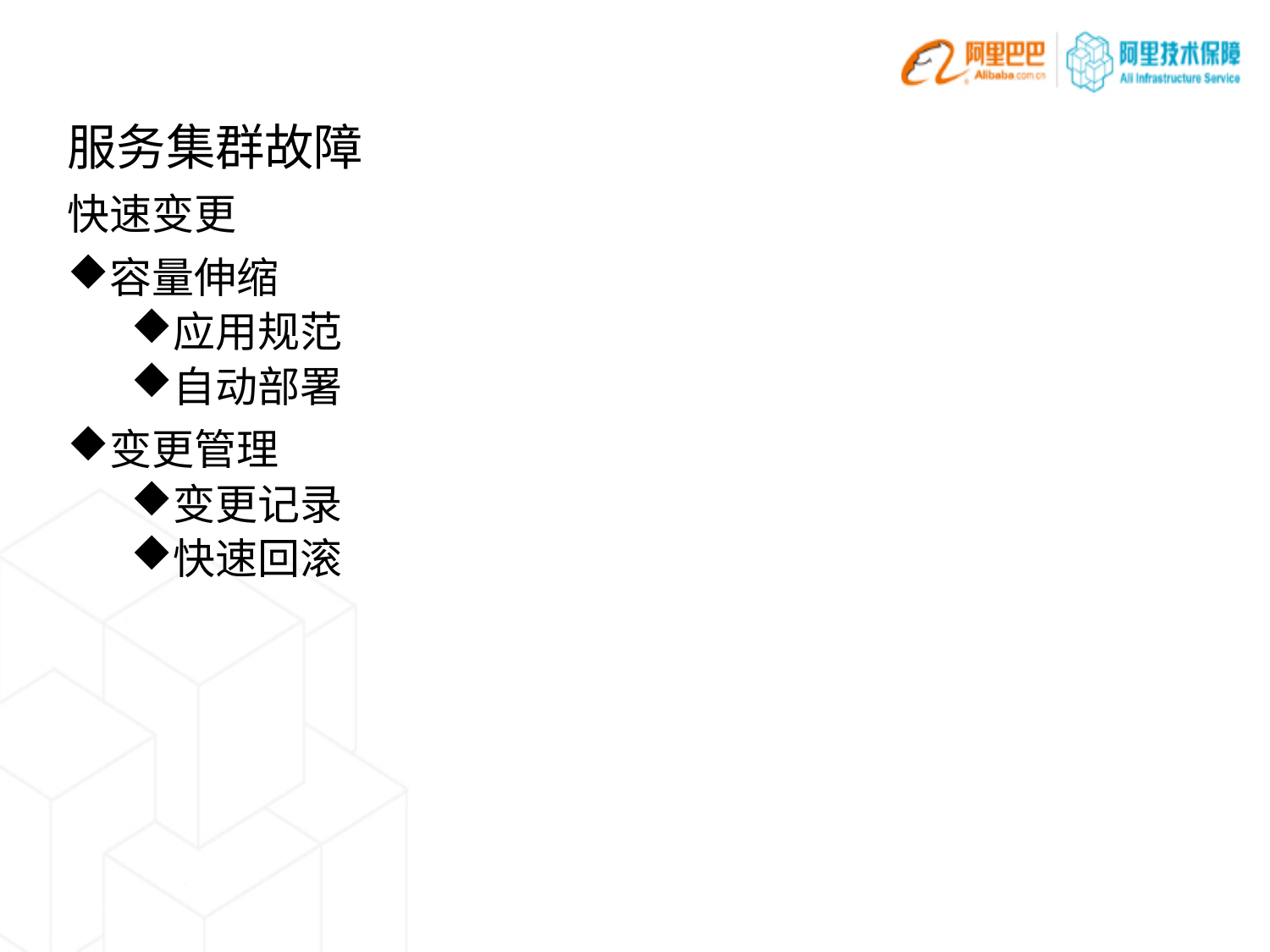

服务集群故障
快速变更
容量伸缩
应用规范
自动部署
变更管理
变更记录
快速回滚